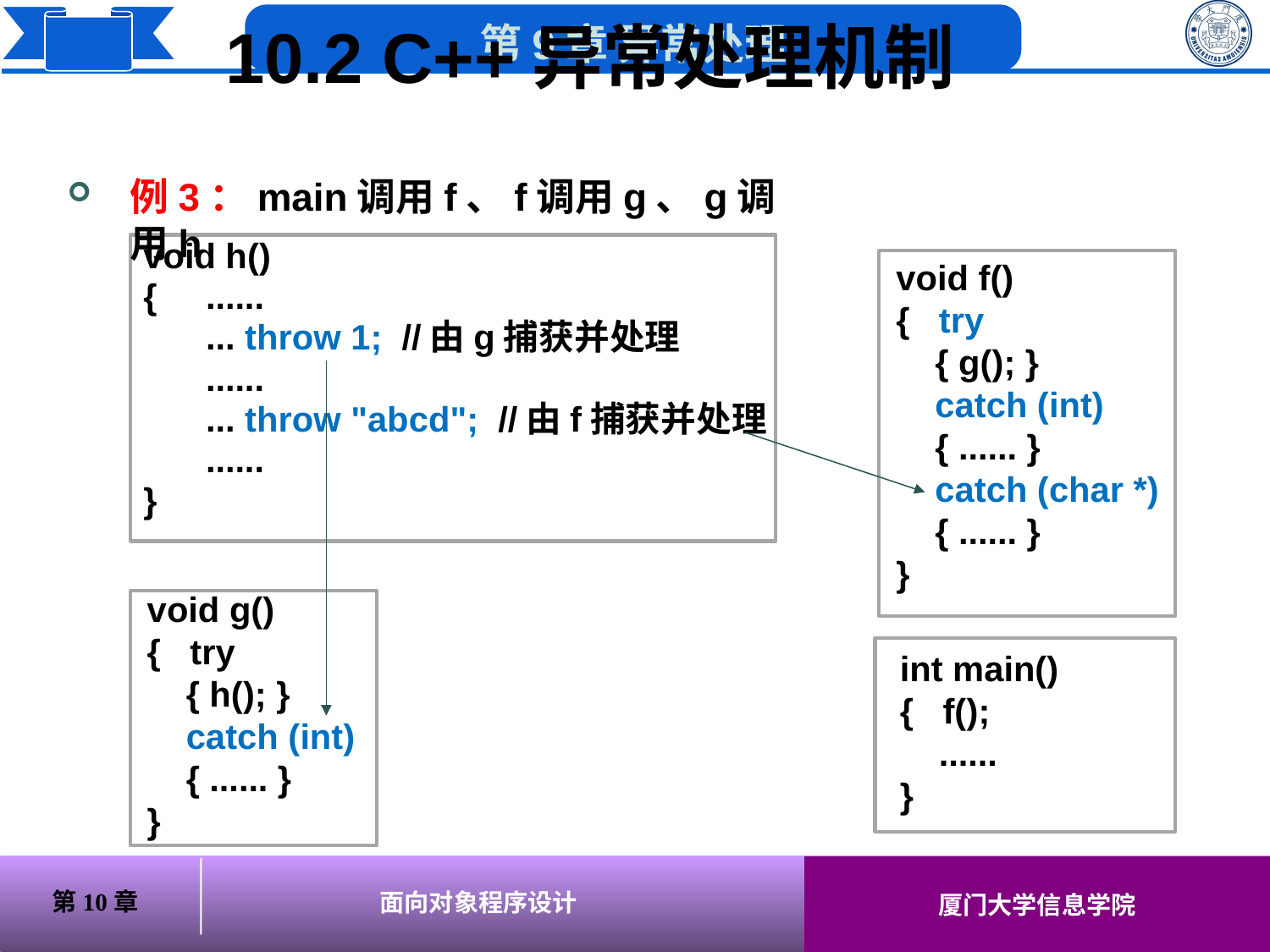

10.2 C++异常处理机制
例3：main调用f、f调用g、g调用h
# void h()
{	......
	... throw 1;  //由g捕获并处理
	......
	... throw "abcd";  //由f捕获并处理
	......
}

void f()
{   try
    { g(); }
    catch (int)
    { ...... }
    catch (char *)
    { ...... }
}

void g()
{   try
    { h(); }
    catch (int)
    { ...... }
}

int main()
{   f();
    ......
}
14